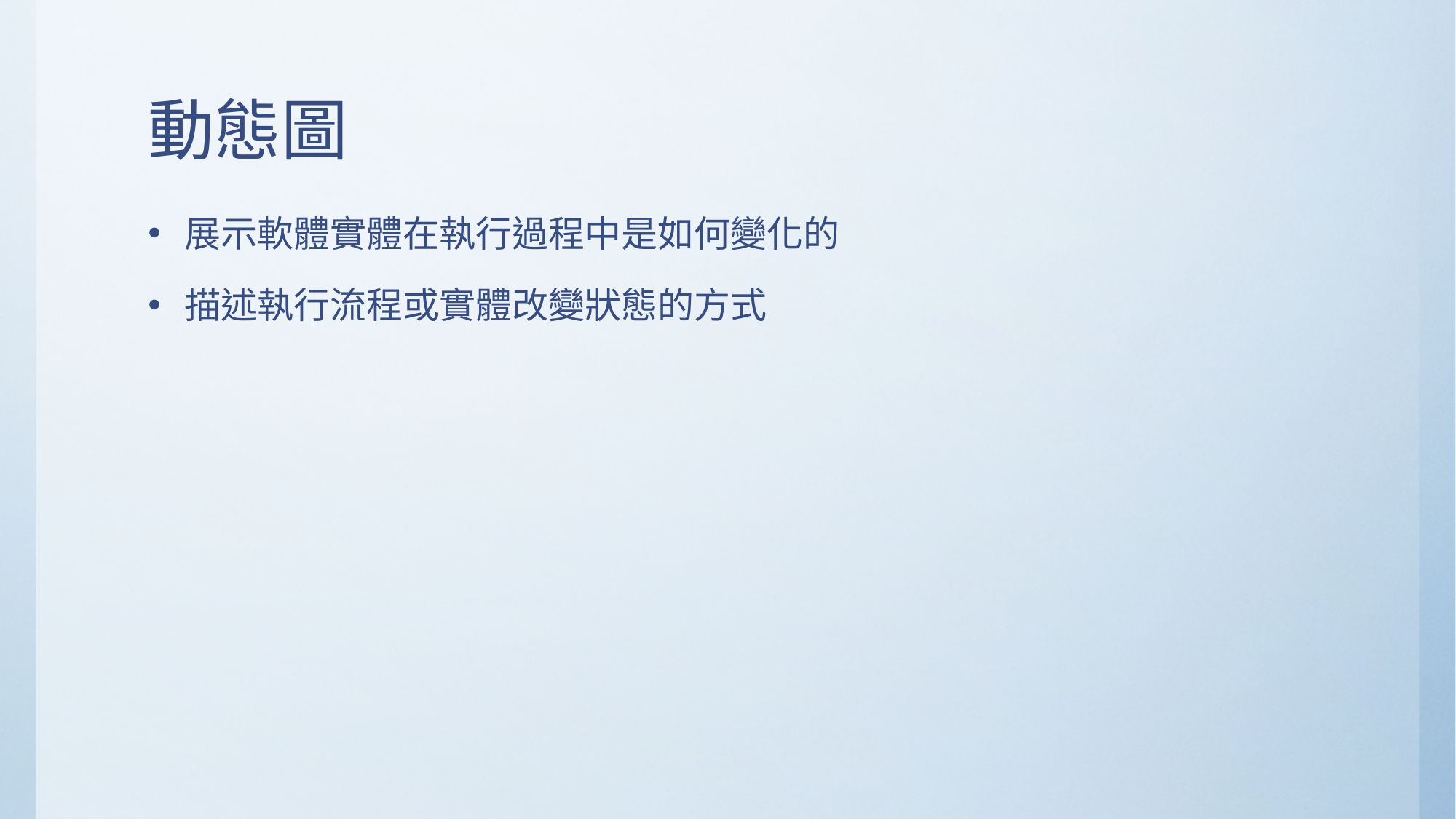

# 動態圖
展示軟體實體在執行過程中是如何變化的
描述執行流程或實體改變狀態的方式